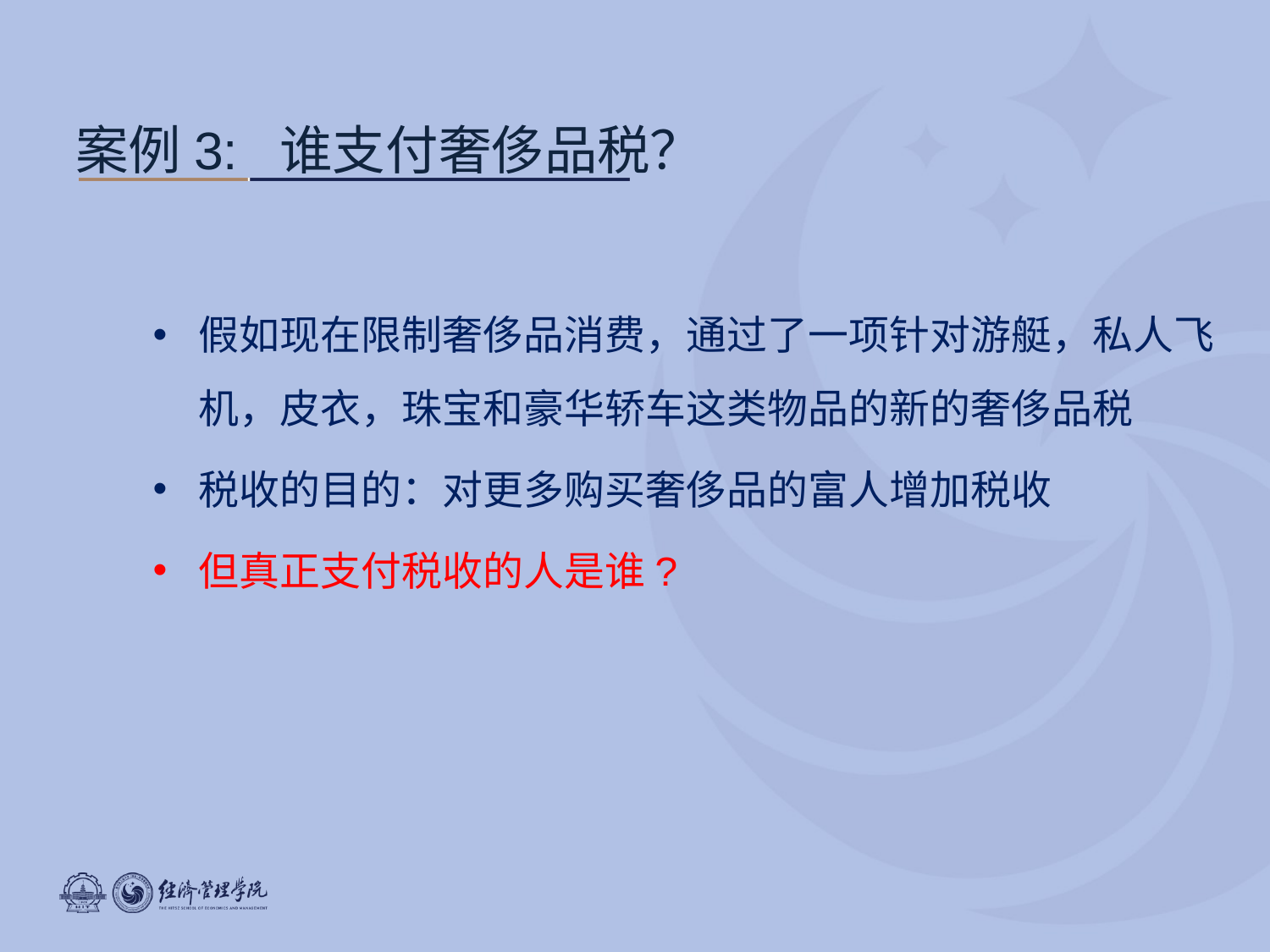

案例3:  谁支付奢侈品税？
假如现在限制奢侈品消费，通过了一项针对游艇，私人飞机，皮衣，珠宝和豪华轿车这类物品的新的奢侈品税
税收的目的：对更多购买奢侈品的富人增加税收
但真正支付税收的人是谁?